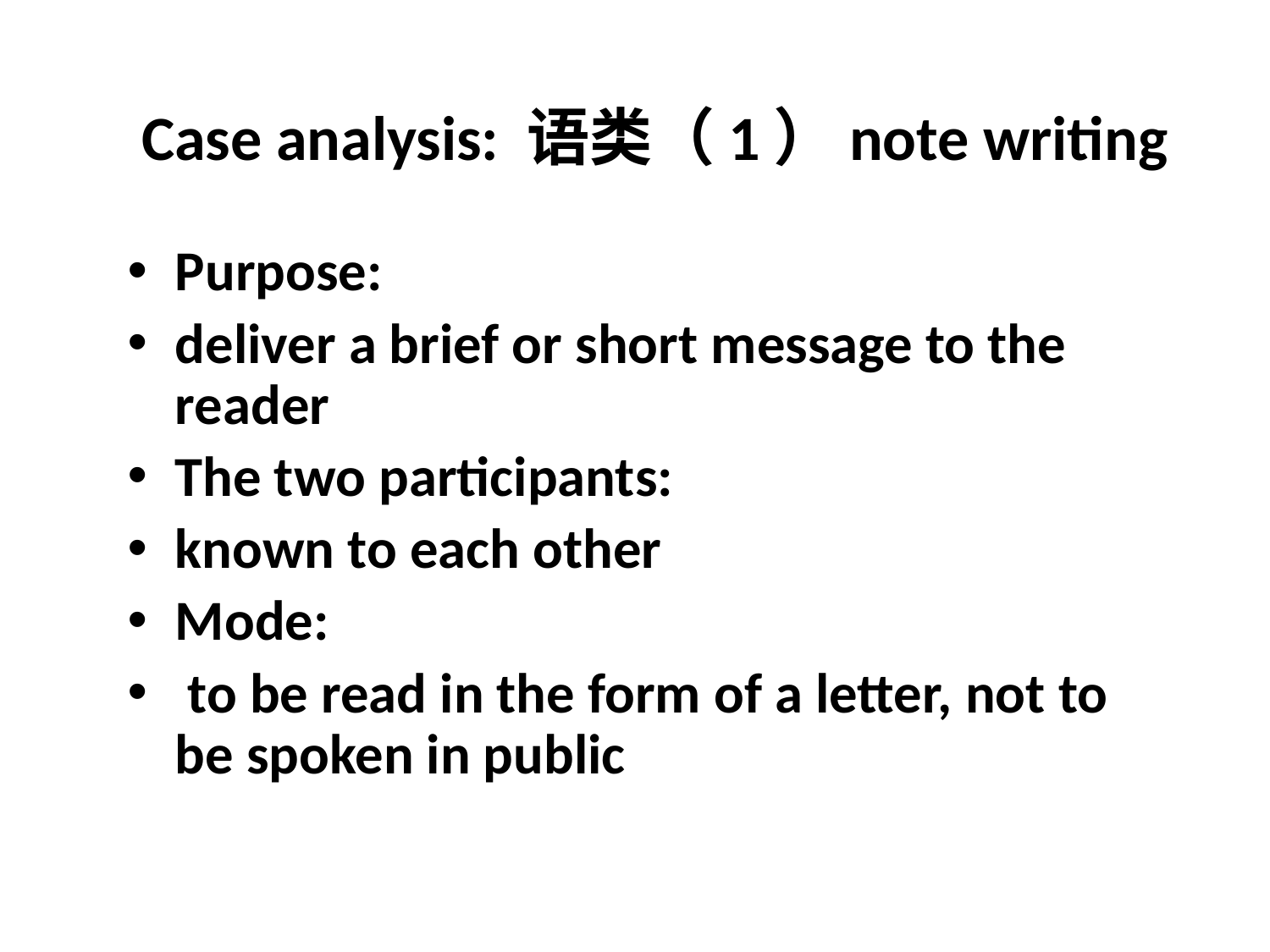

# Case analysis: 语类（1）note writing
Purpose:
deliver a brief or short message to the reader
The two participants:
known to each other
Mode:
 to be read in the form of a letter, not to be spoken in public